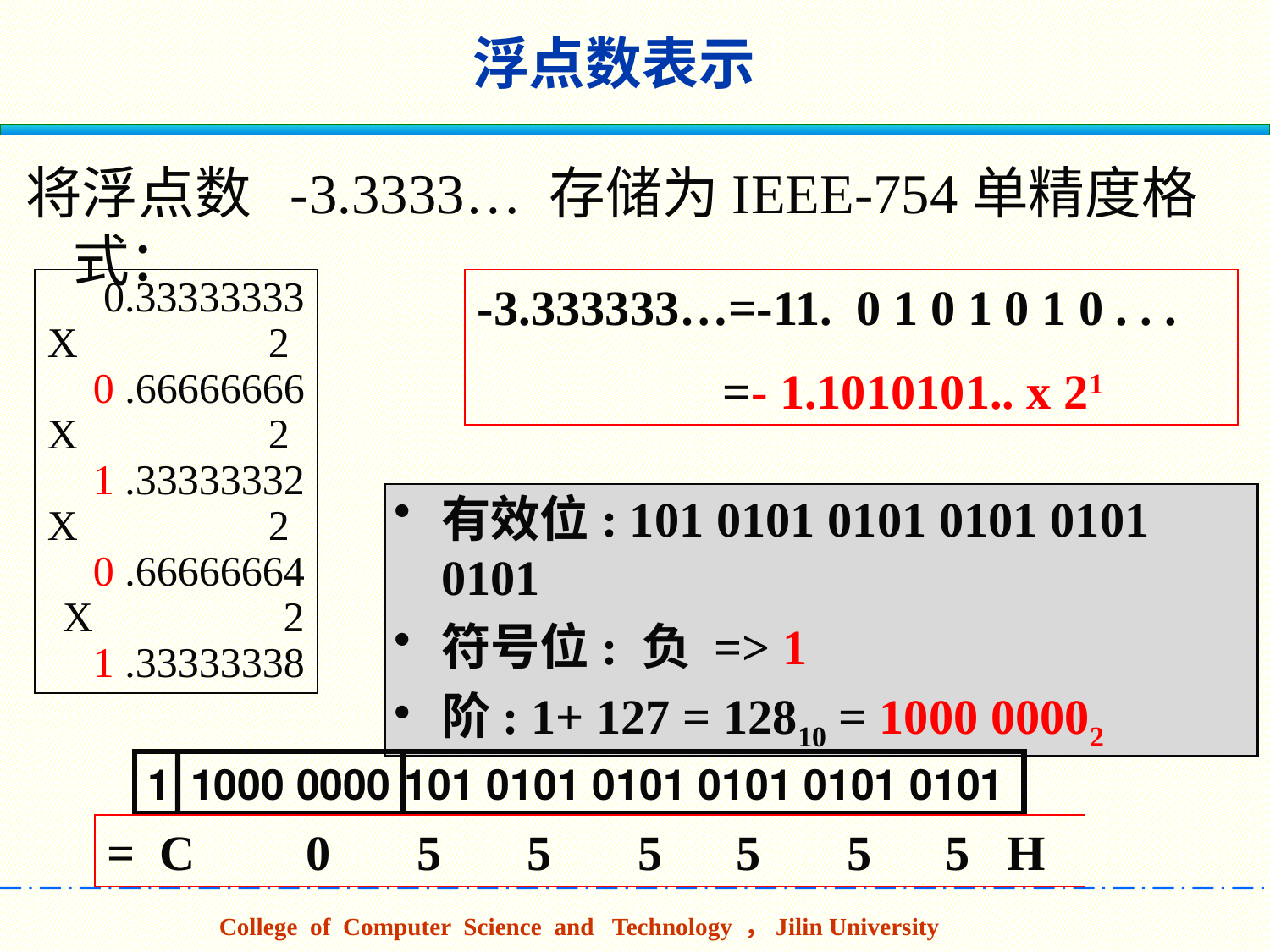

浮点数表示
将浮点数  -3.3333… 存储为IEEE-754单精度格式：
0.33333333
X                  2
0 .66666666
X                  2
1 .33333332
X                  2
0 .66666664
X                  2
1 .33333338
-3.333333…=-11.  0 1 0 1 0 1 0 . . .
                    =- 1.1010101.. x 21
有效位: 101 0101 0101 0101 0101 0101
符号位: 负 => 1
阶: 1+ 127 = 12810 = 1000 00002

1
1000 0000

101 0101 0101 0101 0101 0101

=  C         0       5       5       5      5       5      5   H